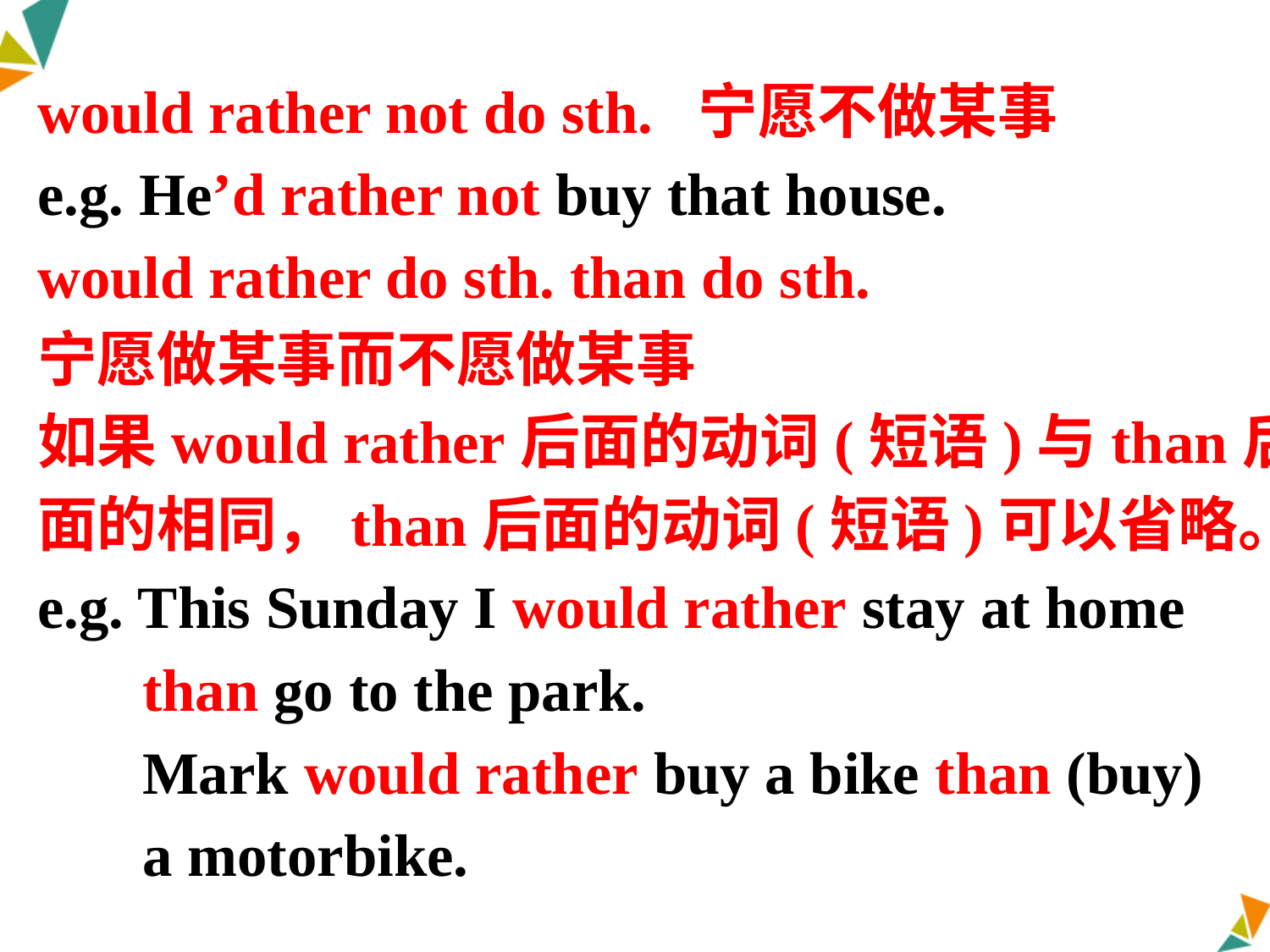

would rather not do sth.  宁愿不做某事
e.g. He’d rather not buy that house.
would rather do sth. than do sth.
宁愿做某事而不愿做某事
如果would rather后面的动词(短语)与than后
面的相同，than后面的动词(短语)可以省略。
e.g. This Sunday I would rather stay at home
       than go to the park.
       Mark would rather buy a bike than (buy)
       a motorbike.